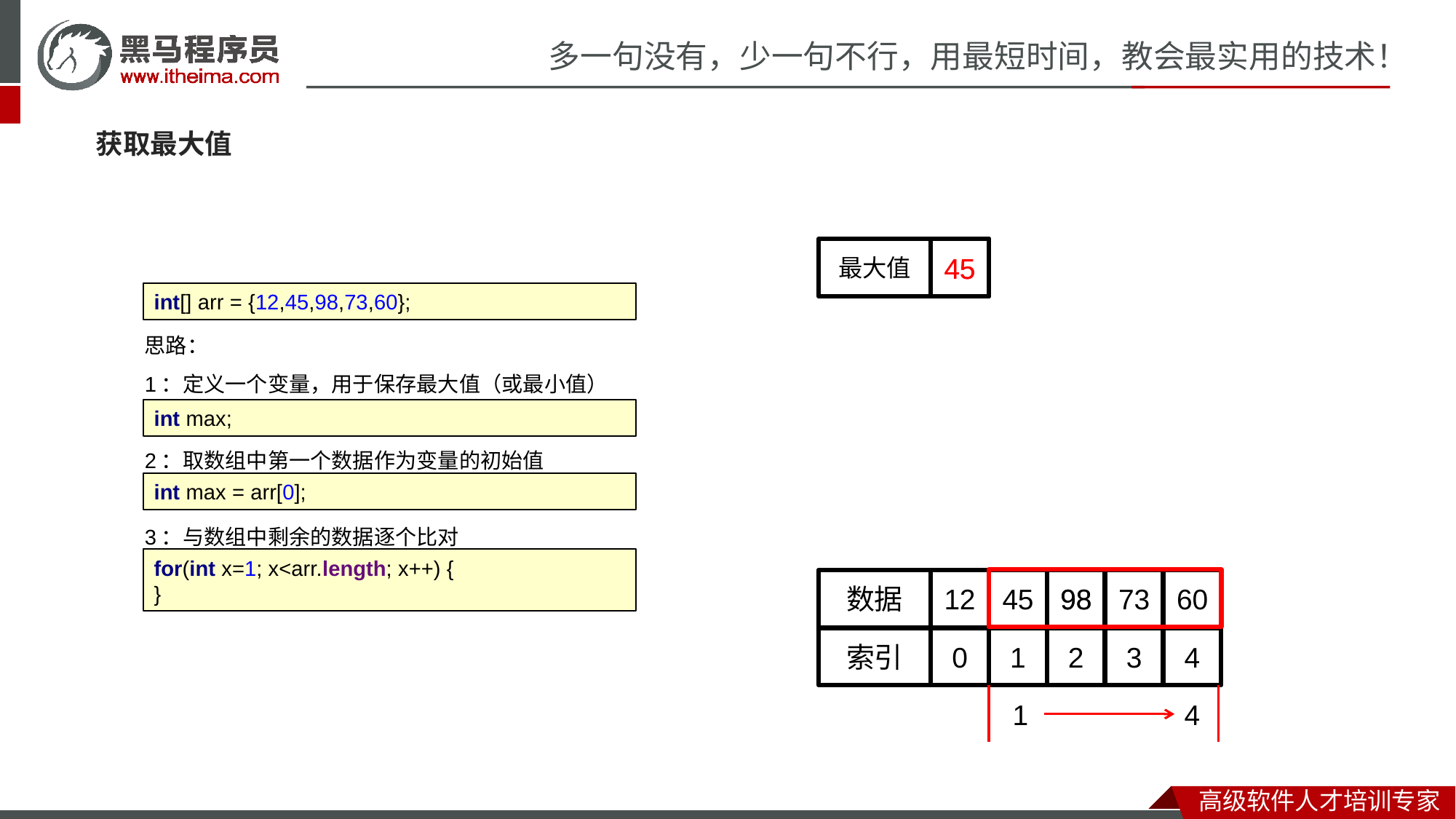

获取最大值
最大值
45
45
int[] arr = {12,45,98,73,60};
思路：
1：定义一个变量，用于保存最大值（或最小值）

2：取数组中第一个数据作为变量的初始值

3：与数组中剩余的数据逐个比对
int max;
int max = arr[0];
for(int x=1; x<arr.length; x++) {
}

数据
12
45
98
98
73
60
索引
0
1
2
3
4
1
4